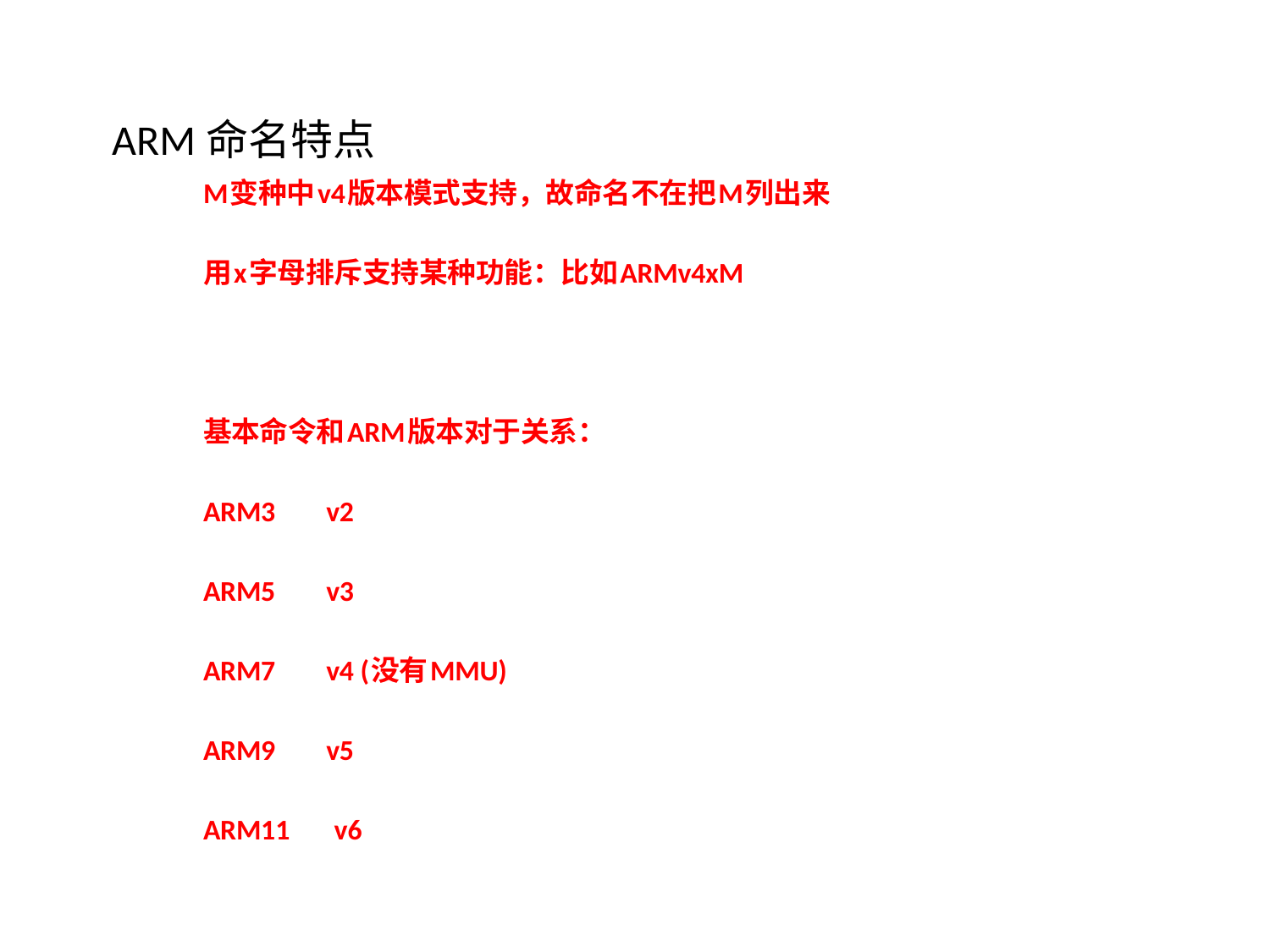

# ARM命名特点
M变种中v4版本模式支持，故命名不在把M列出来

用x字母排斥支持某种功能：比如ARMv4xM

基本命令和ARM版本对于关系：

ARM3        v2

ARM5        v3

ARM7        v4 (没有MMU)

ARM9        v5

ARM11       v6